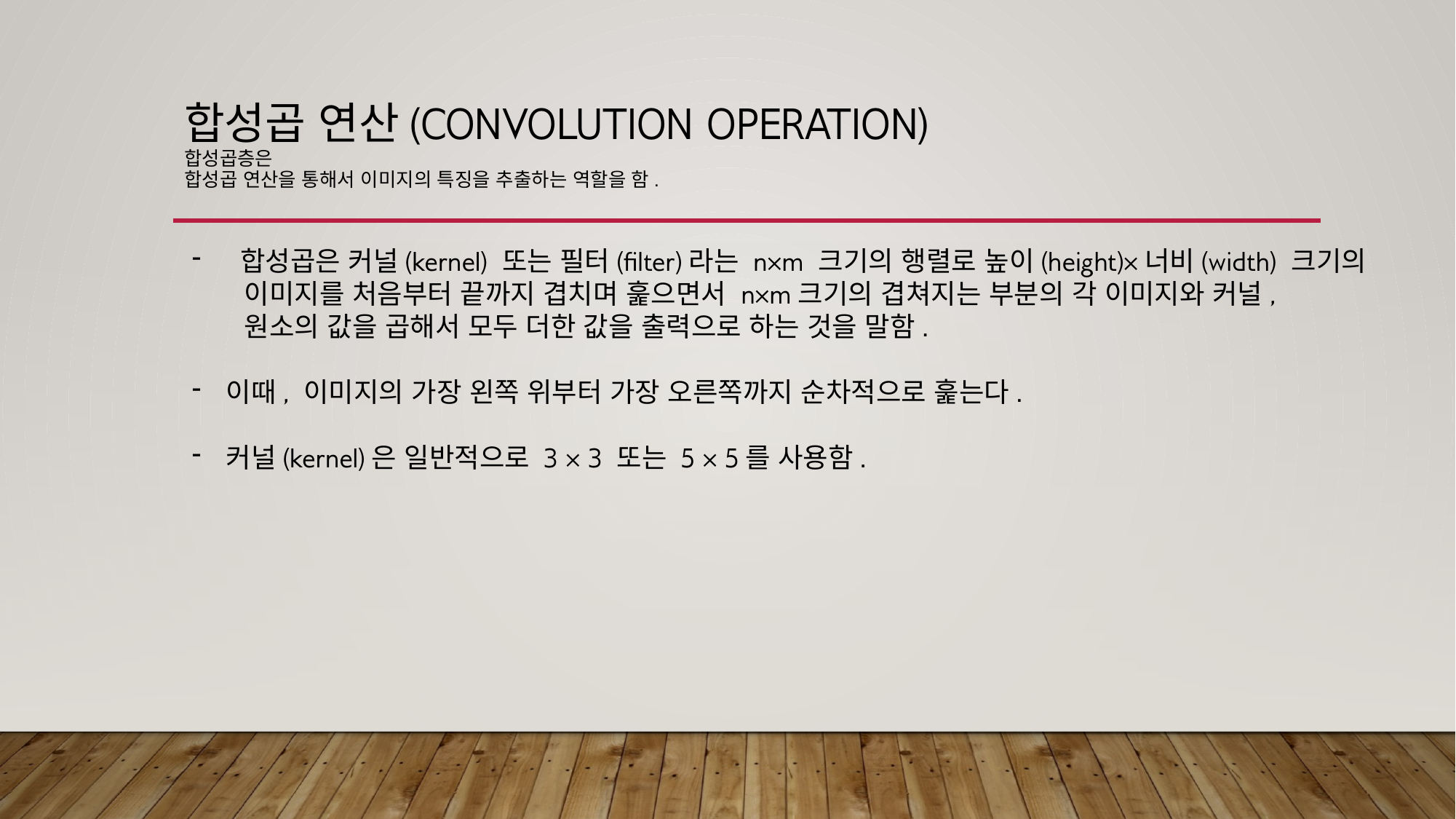

# 합성곱 연산(Convolution operation) 합성곱층은 합성곱 연산을 통해서 이미지의 특징을 추출하는 역할을 함.
 합성곱은 커널(kernel) 또는 필터(filter)라는 n×m 크기의 행렬로 높이(height)×너비(width) 크기의
      이미지를 처음부터 끝까지 겹치며 훑으면서 n×m크기의 겹쳐지는 부분의 각 이미지와 커널,
      원소의 값을 곱해서 모두 더한 값을 출력으로 하는 것을 말함.

이때, 이미지의 가장 왼쪽 위부터 가장 오른쪽까지 순차적으로 훑는다.

커널(kernel)은 일반적으로 3 × 3 또는 5 × 5를 사용함.